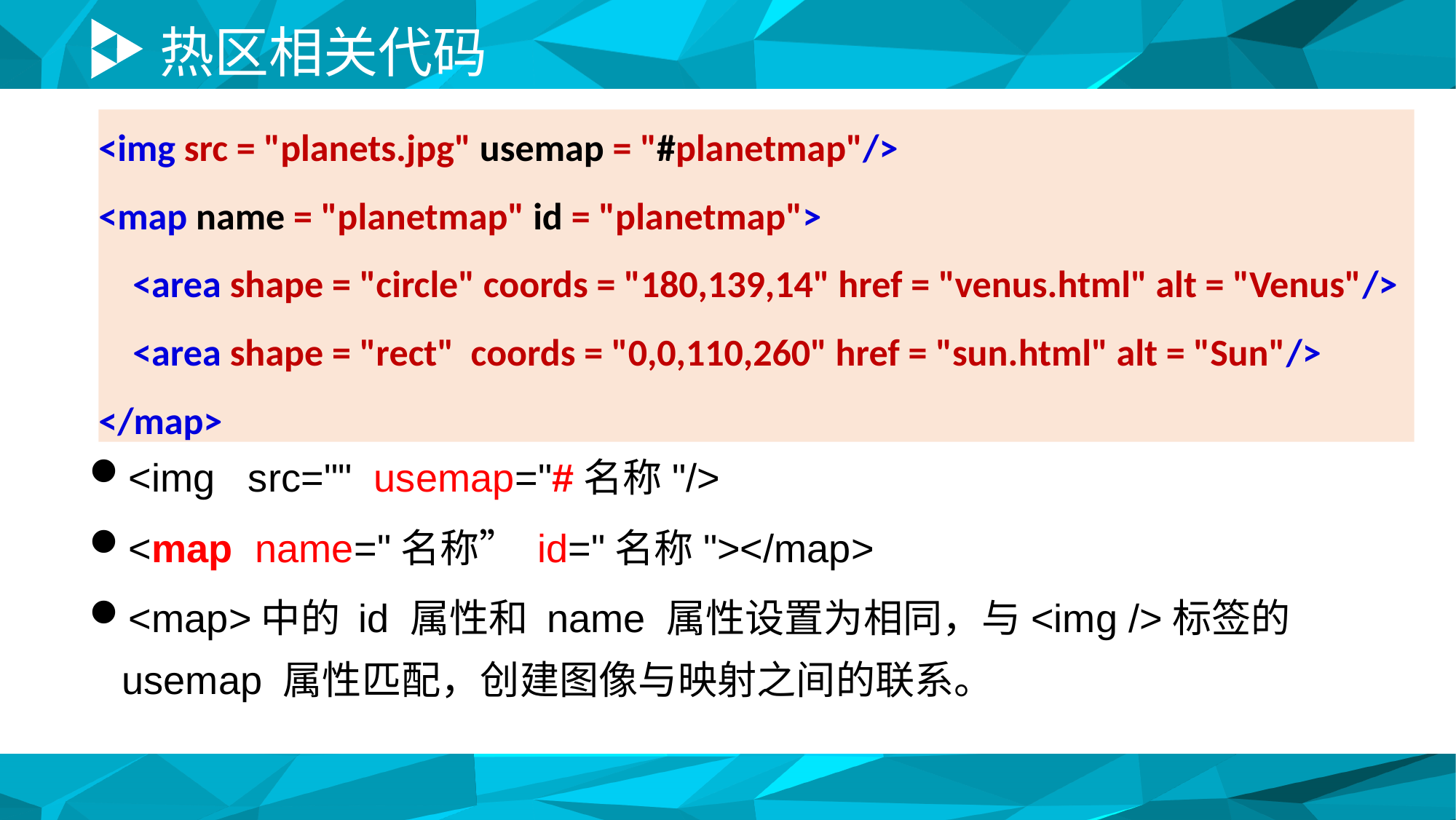

# 热区相关代码
<img src = "planets.jpg" usemap = "#planetmap"/>
<map name = "planetmap" id = "planetmap">
    <area shape = "circle" coords = "180,139,14" href = "venus.html" alt = "Venus"/>
    <area shape = "rect"  coords = "0,0,110,260" href = "sun.html" alt = "Sun"/>
</map>

<img   src=""  usemap="#名称"/>
<map  name="名称” id="名称"></map>
<map>中的 id 属性和 name 属性设置为相同，与<img />标签的usemap 属性匹配，创建图像与映射之间的联系。